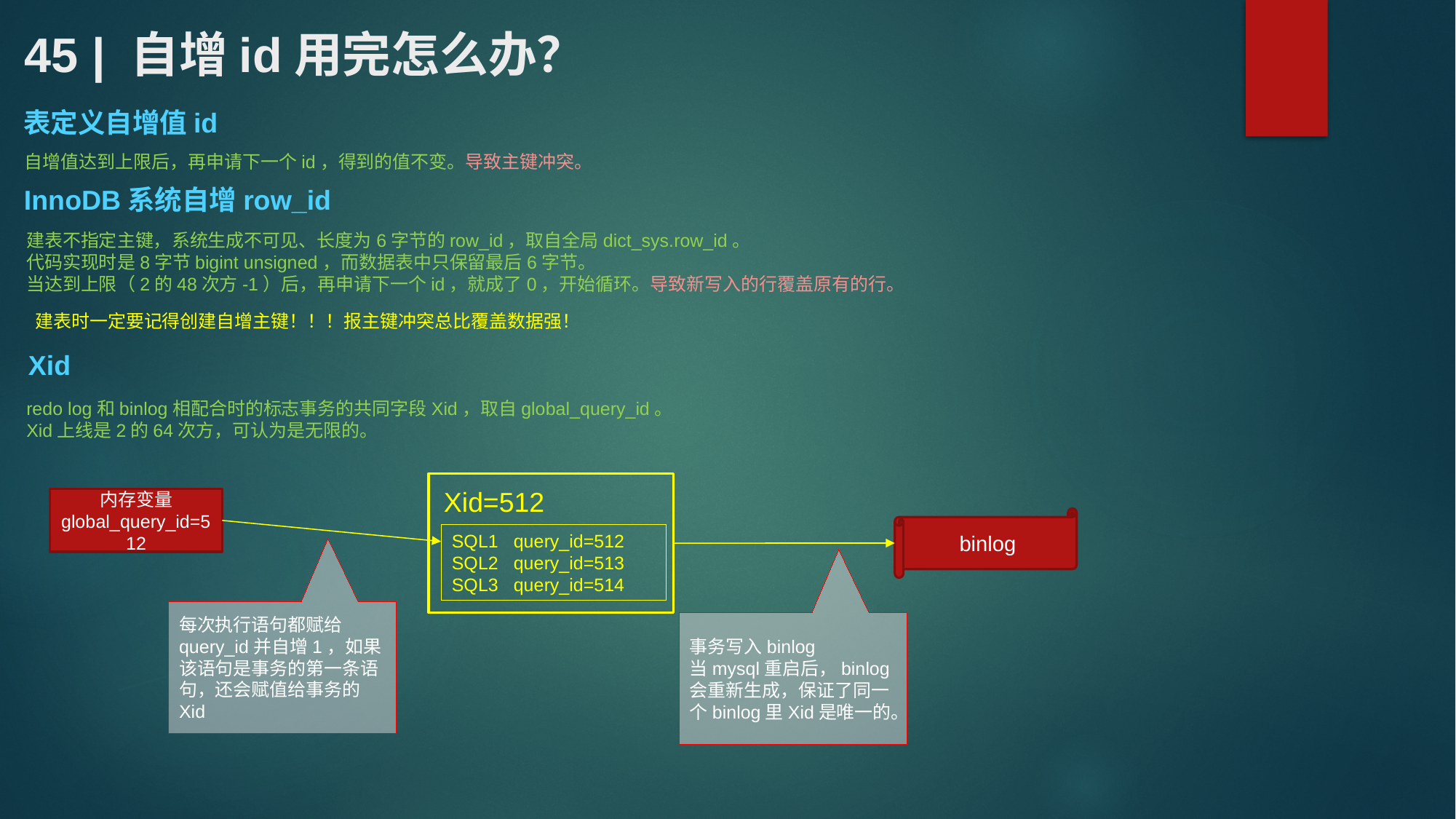

# 45 | 自增id用完怎么办？
表定义自增值id
自增值达到上限后，再申请下一个id，得到的值不变。导致主键冲突。
InnoDB系统自增row_id
建表不指定主键，系统生成不可见、长度为6字节的row_id，取自全局dict_sys.row_id。
代码实现时是8字节bigint unsigned，而数据表中只保留最后6字节。
当达到上限（2的48次方-1）后，再申请下一个id，就成了0，开始循环。导致新写入的行覆盖原有的行。
建表时一定要记得创建自增主键！！！报主键冲突总比覆盖数据强！
Xid
redo log和binlog相配合时的标志事务的共同字段Xid，取自global_query_id。
Xid上线是2的64次方，可认为是无限的。

Xid=512
内存变量
global_query_id=512
binlog
SQL1   query_id=512
SQL2   query_id=513
SQL3   query_id=514
每次执行语句都赋给query_id并自增1，如果该语句是事务的第一条语句，还会赋值给事务的Xid
事务写入binlog
当mysql重启后，binlog会重新生成，保证了同一个binlog里Xid是唯一的。